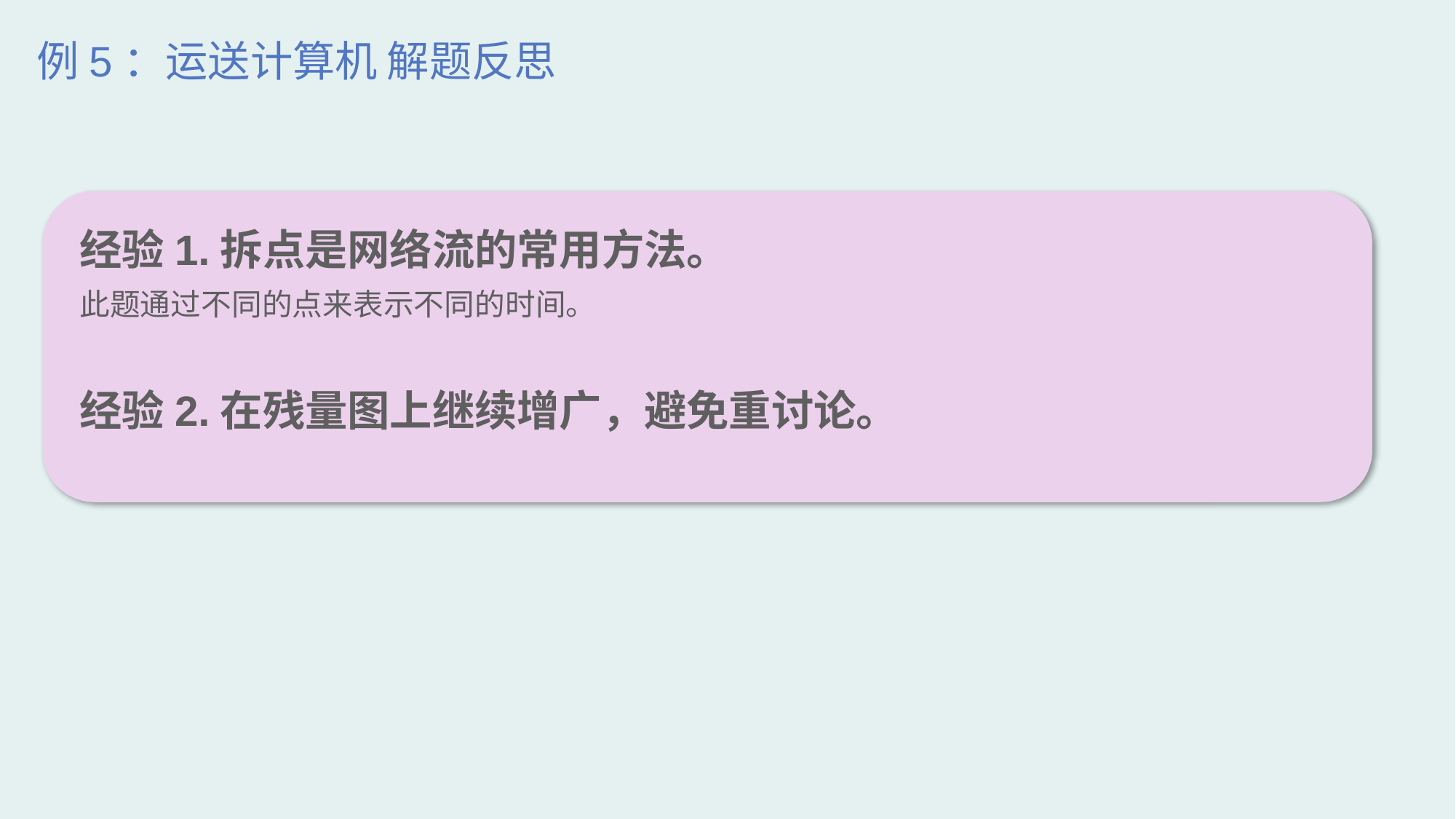

# 例5：运送计算机 解题反思

经验1.拆点是网络流的常用方法。
此题通过不同的点来表示不同的时间。

经验2.在残量图上继续增广，避免重讨论。